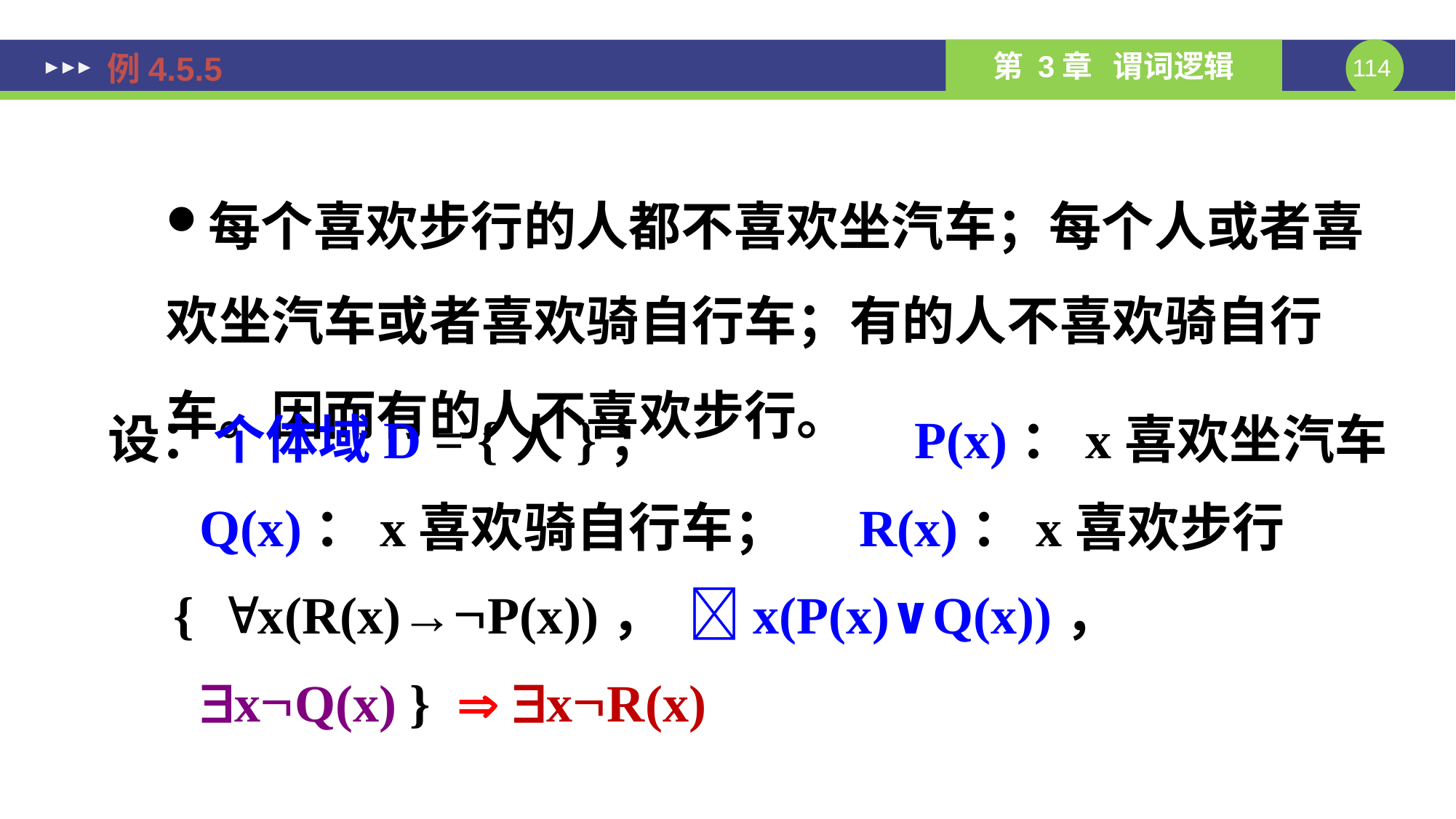

# 例4.5.5
每个喜欢步行的人都不喜欢坐汽车；每个人或者喜欢坐汽车或者喜欢骑自行车；有的人不喜欢骑自行车。因而有的人不喜欢步行。
设：个体域D = {人}；                    P(x)：x喜欢坐汽车
       Q(x)：x喜欢骑自行车；     R(x)：x喜欢步行
     {  ∀x(R(x)→¬P(x))，  ∀x(P(x)∨Q(x))，
       ∃x¬Q(x) }  ⇒ ∃x¬R(x)